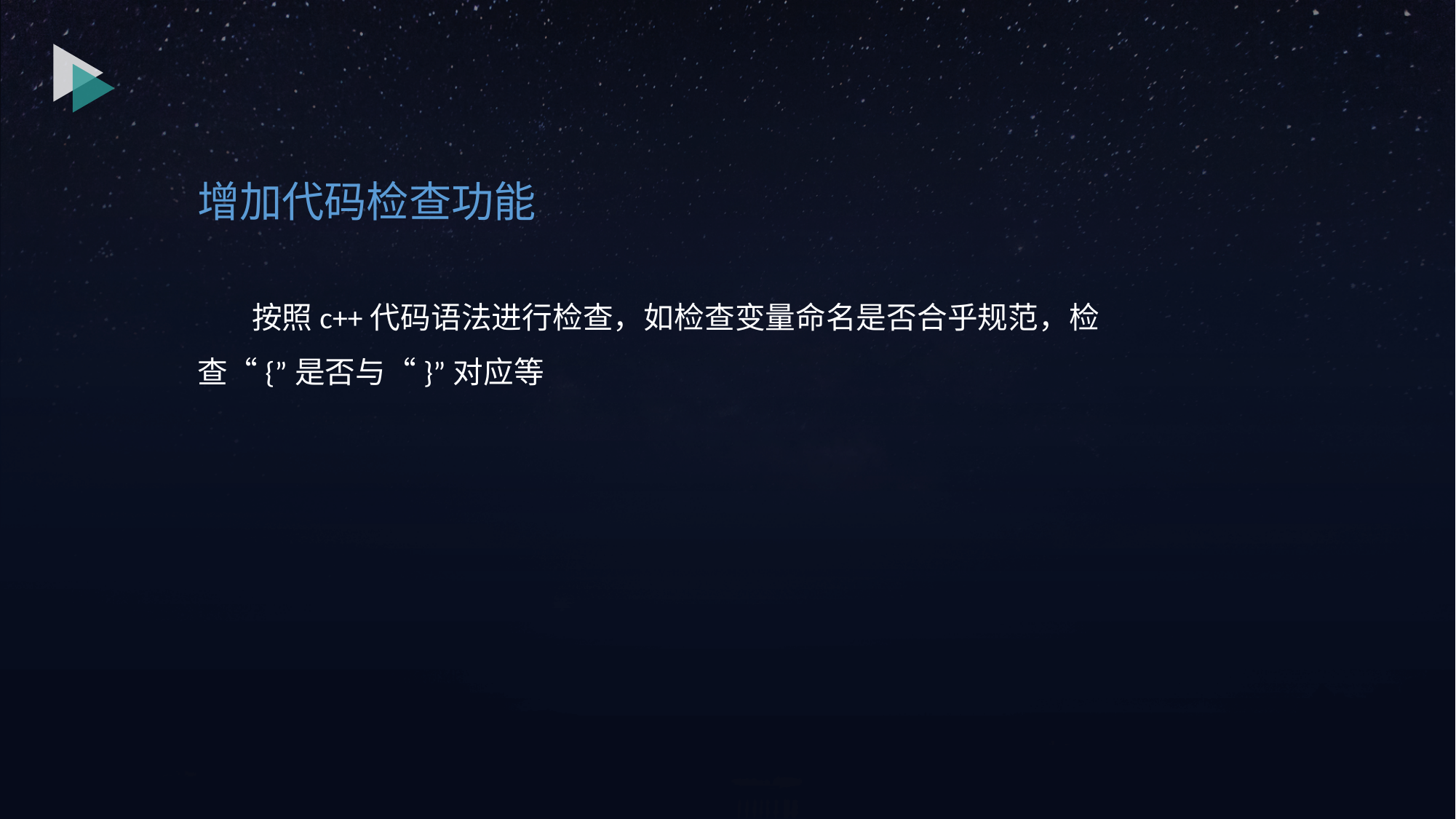

增加代码检查功能

按照c++代码语法进行检查，如检查变量命名是否合乎规范，检查“{”是否与“}”对应等